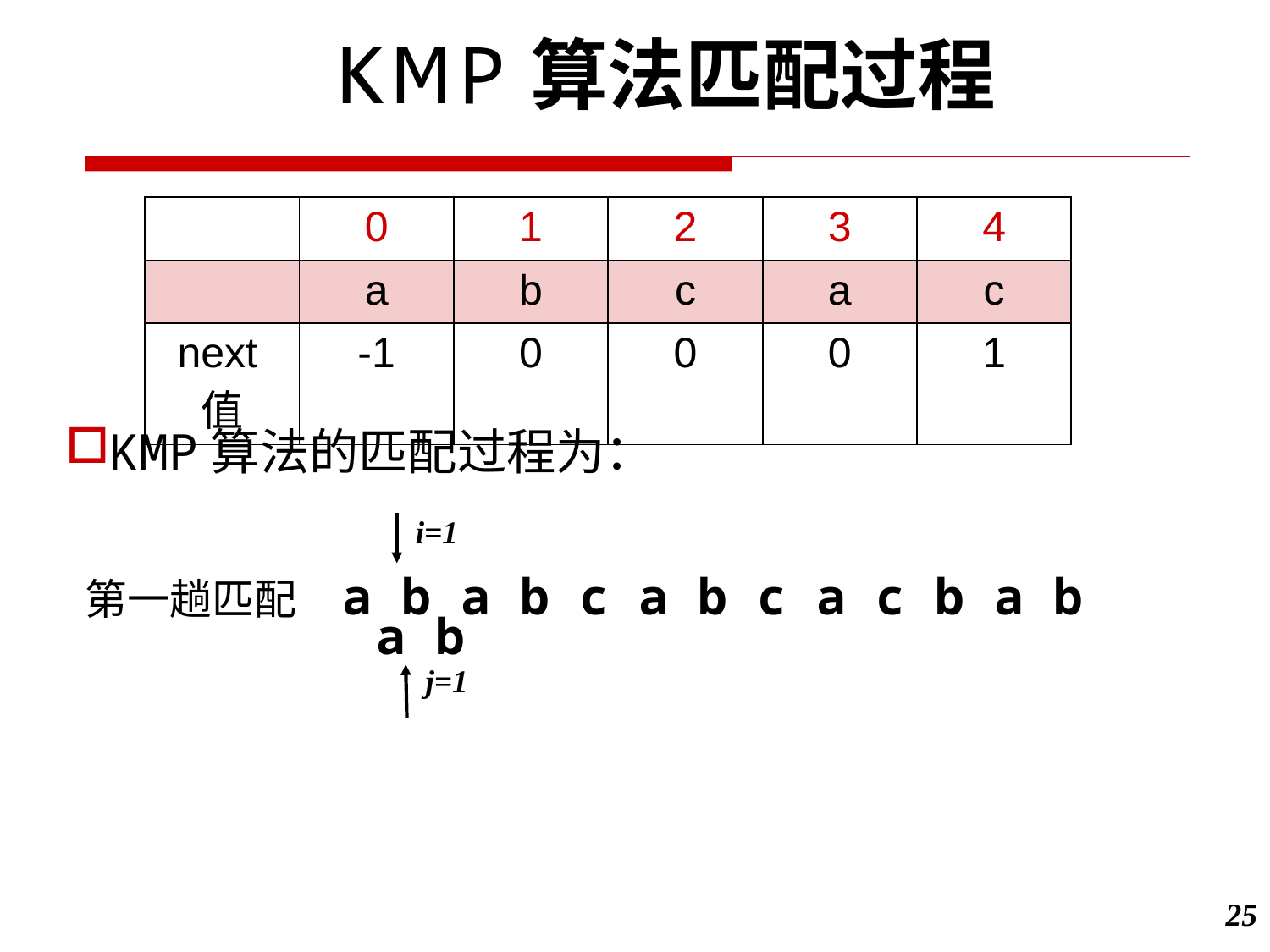

KMP算法匹配过程
|  | 0 | 1 | 2 | 3 | 4 |
| --- | --- | --- | --- | --- | --- |
|  | a | b | c | a | c |
| next值 | -1 | 0 | 0 | 0 | 1 |

KMP算法的匹配过程为：

 第一趟匹配	 a b a b c a b c a c b a b
			 a b

  i=1
  j=1
25